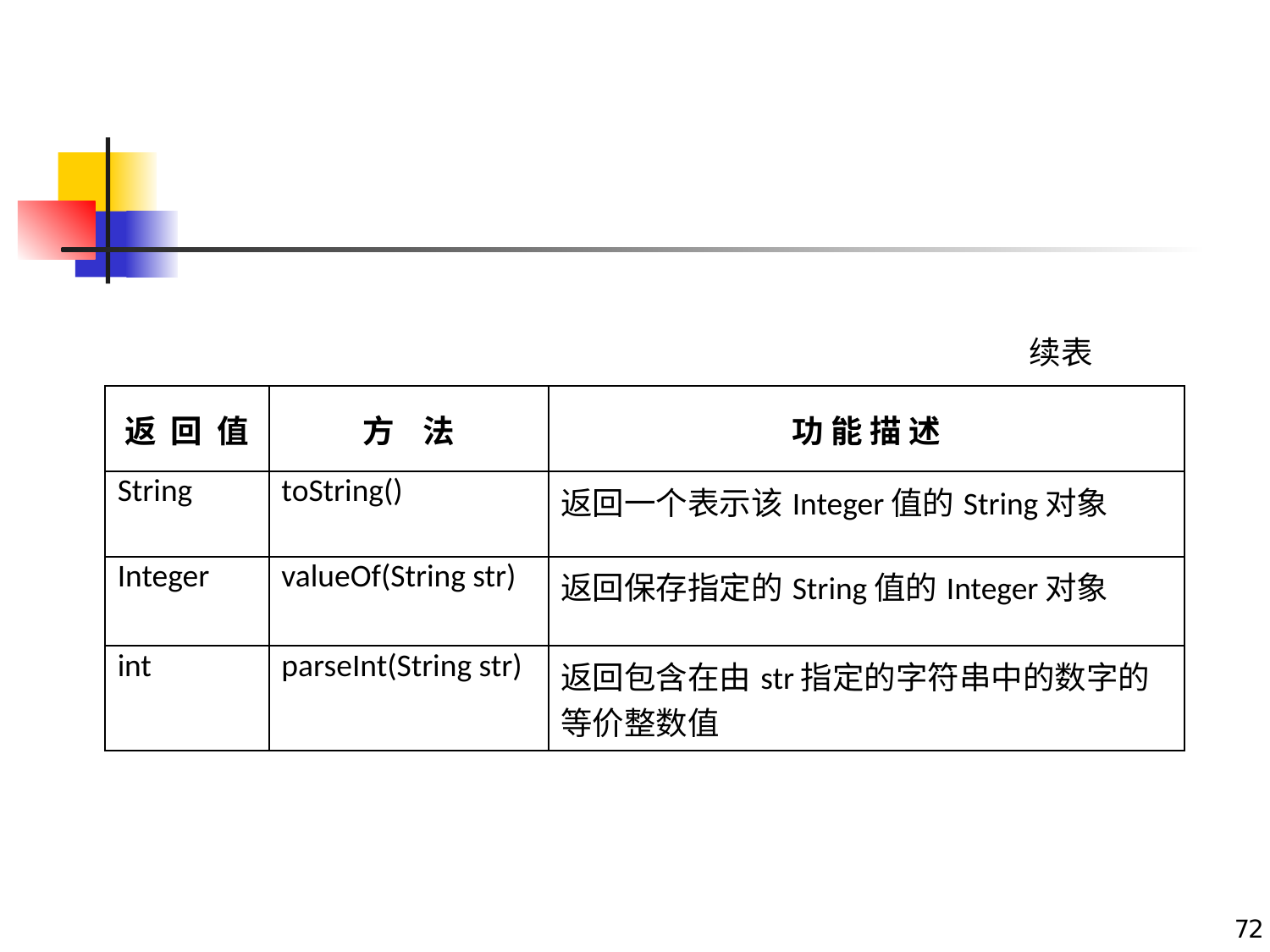

#
续表
| 返 回 值 | 方 法 | 功 能 描 述 |
| --- | --- | --- |
| String | toString() | 返回一个表示该Integer值的String对象 |
| Integer | valueOf(String str) | 返回保存指定的String值的Integer对象 |
| int | parseInt(String str) | 返回包含在由str指定的字符串中的数字的等价整数值 |
72